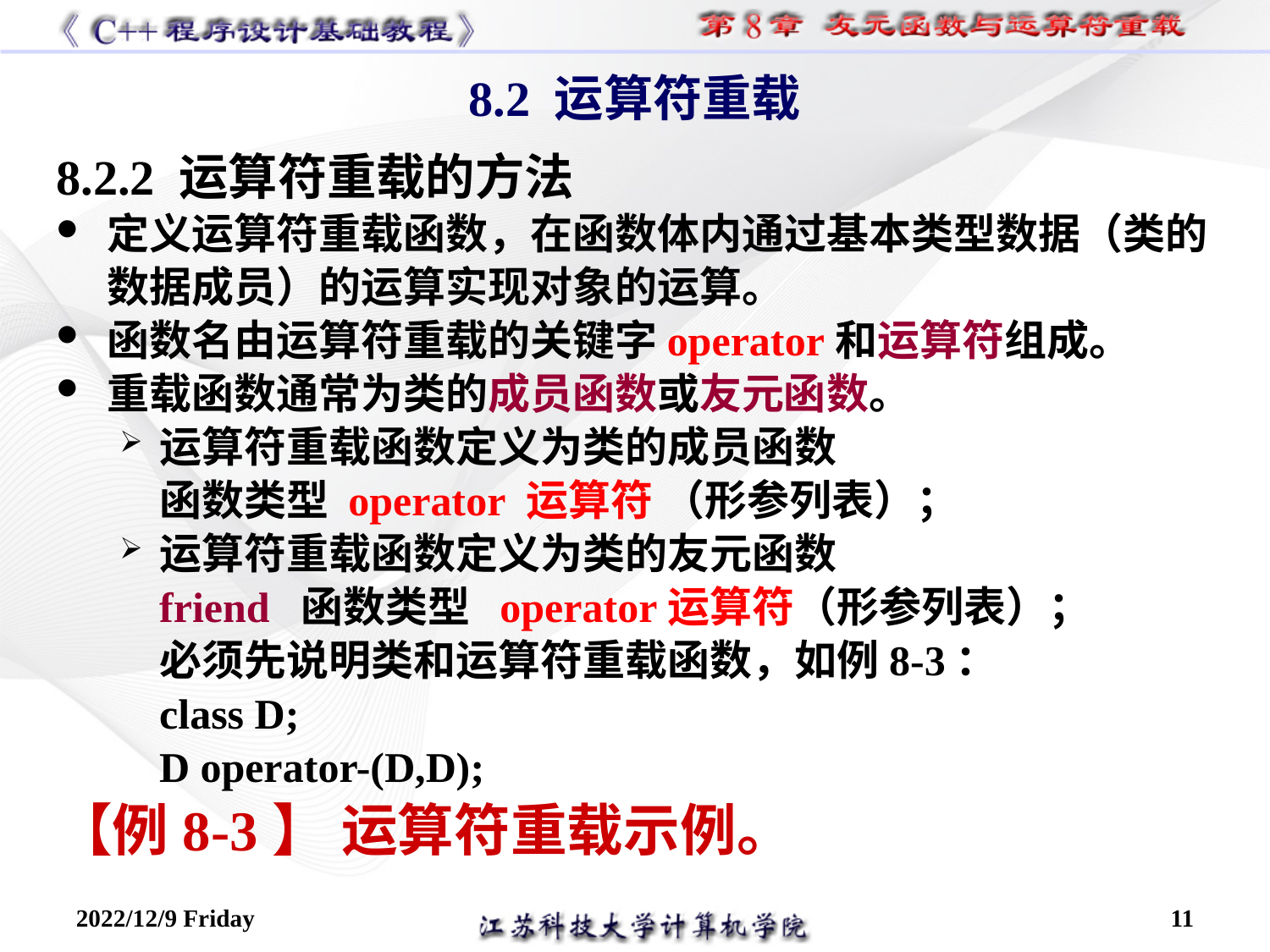

8.2 运算符重载
8.2.2 运算符重载的方法
定义运算符重载函数，在函数体内通过基本类型数据（类的数据成员）的运算实现对象的运算。
函数名由运算符重载的关键字operator和运算符组成。
重载函数通常为类的成员函数或友元函数。
运算符重载函数定义为类的成员函数
函数类型 operator 运算符 （形参列表）；
运算符重载函数定义为类的友元函数
friend  函数类型  operator运算符（形参列表）；
必须先说明类和运算符重载函数，如例8-3：
class D;
D operator-(D,D);
【例8-3】 运算符重载示例。